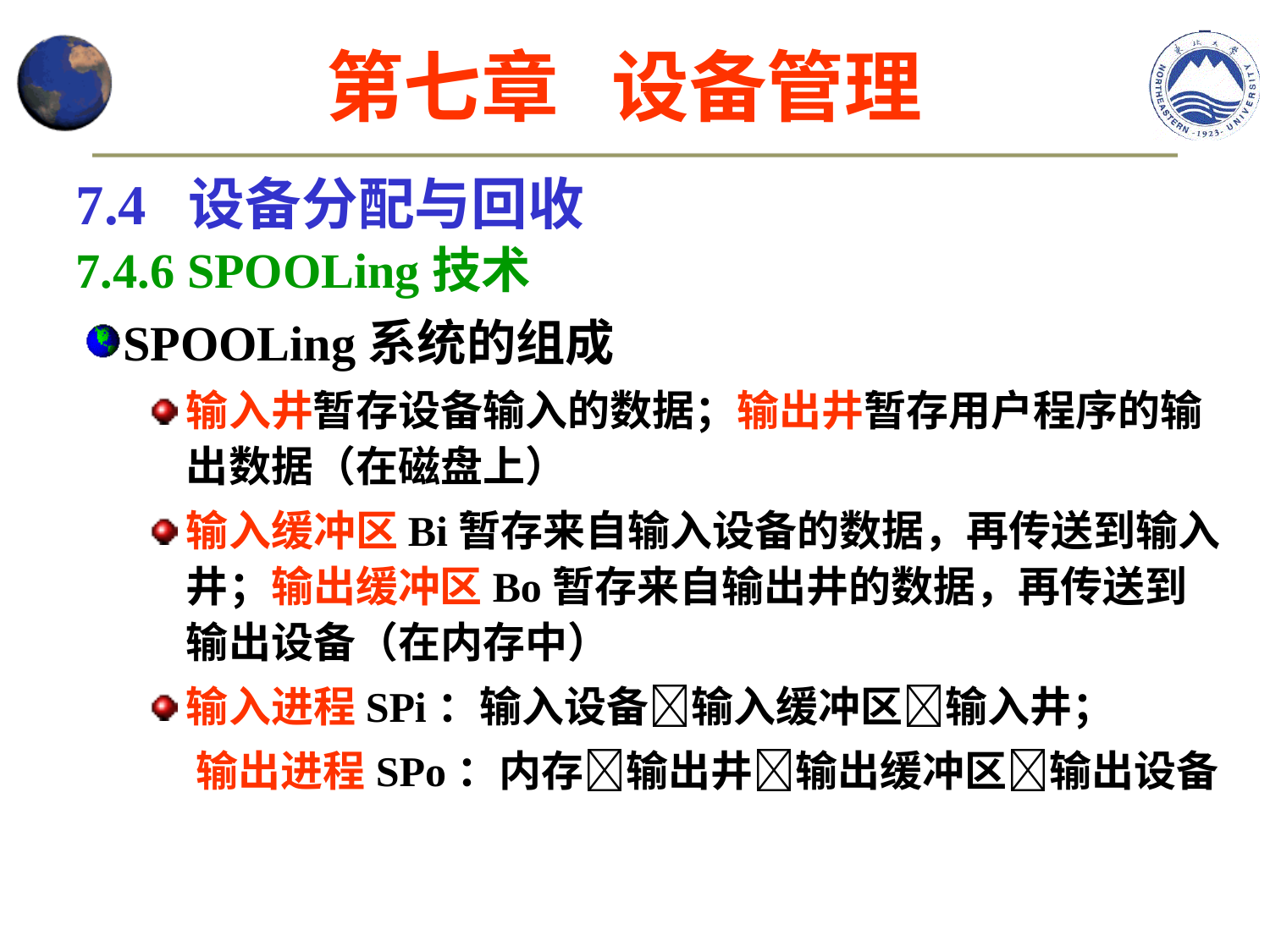

第七章   设备管理
7.4  设备分配与回收
7.4.6 SPOOLing技术
SPOOLing系统的组成
输入井暂存设备输入的数据；输出井暂存用户程序的输出数据（在磁盘上）
输入缓冲区Bi暂存来自输入设备的数据，再传送到输入井；输出缓冲区Bo暂存来自输出井的数据，再传送到输出设备（在内存中）
输入进程SPi：输入设备→输入缓冲区→输入井；
    输出进程SPo：内存→输出井→输出缓冲区→输出设备